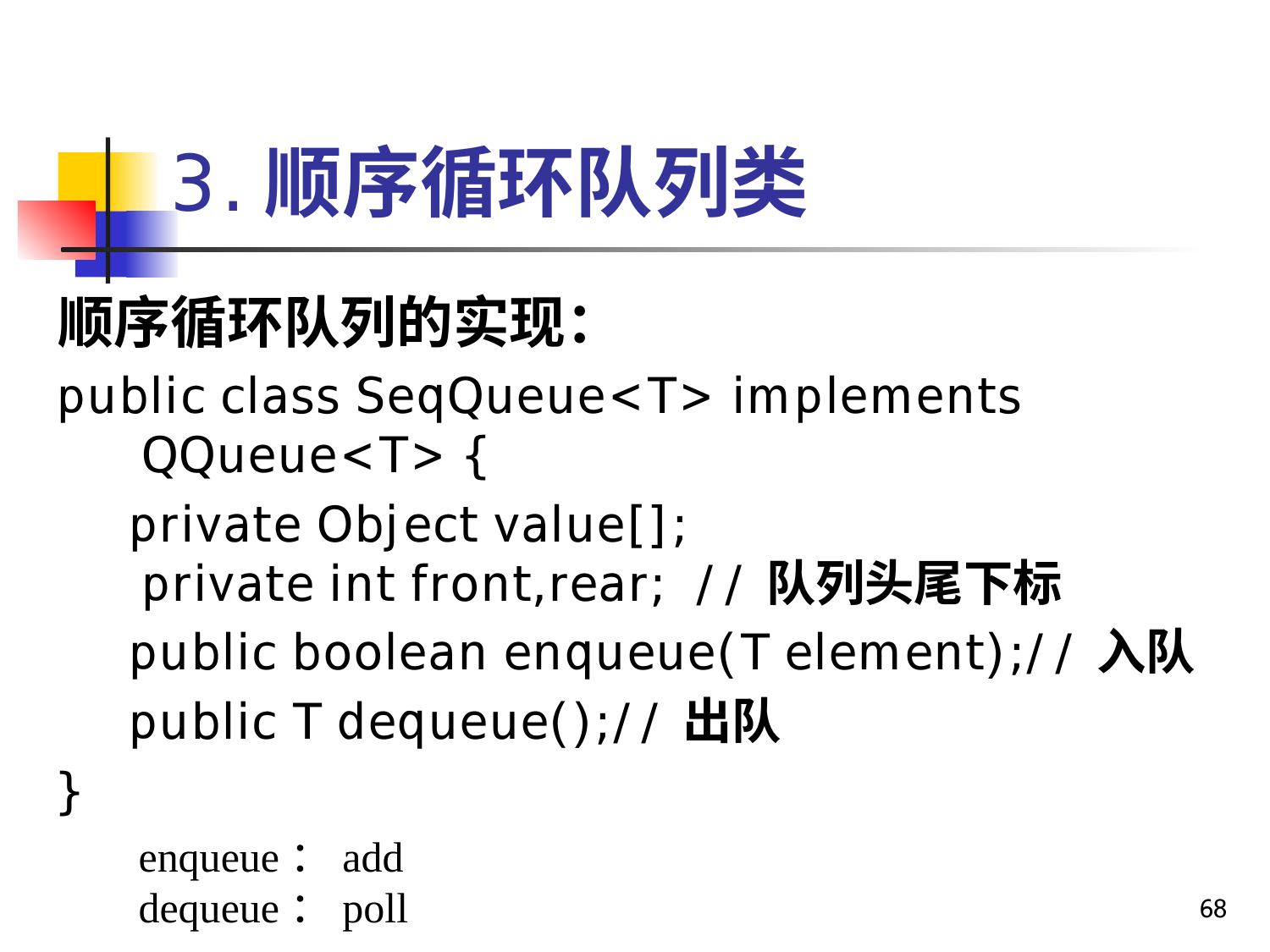

# 3.顺序循环队列类
顺序循环队列的实现：
public class SeqQueue<T> implements QQueue<T> {
     private Object value[];                         	   private int front,rear;  //队列头尾下标
     public boolean enqueue(T element);//入队
     public T dequeue();//出队
}
enqueue：add
dequeue：poll
68